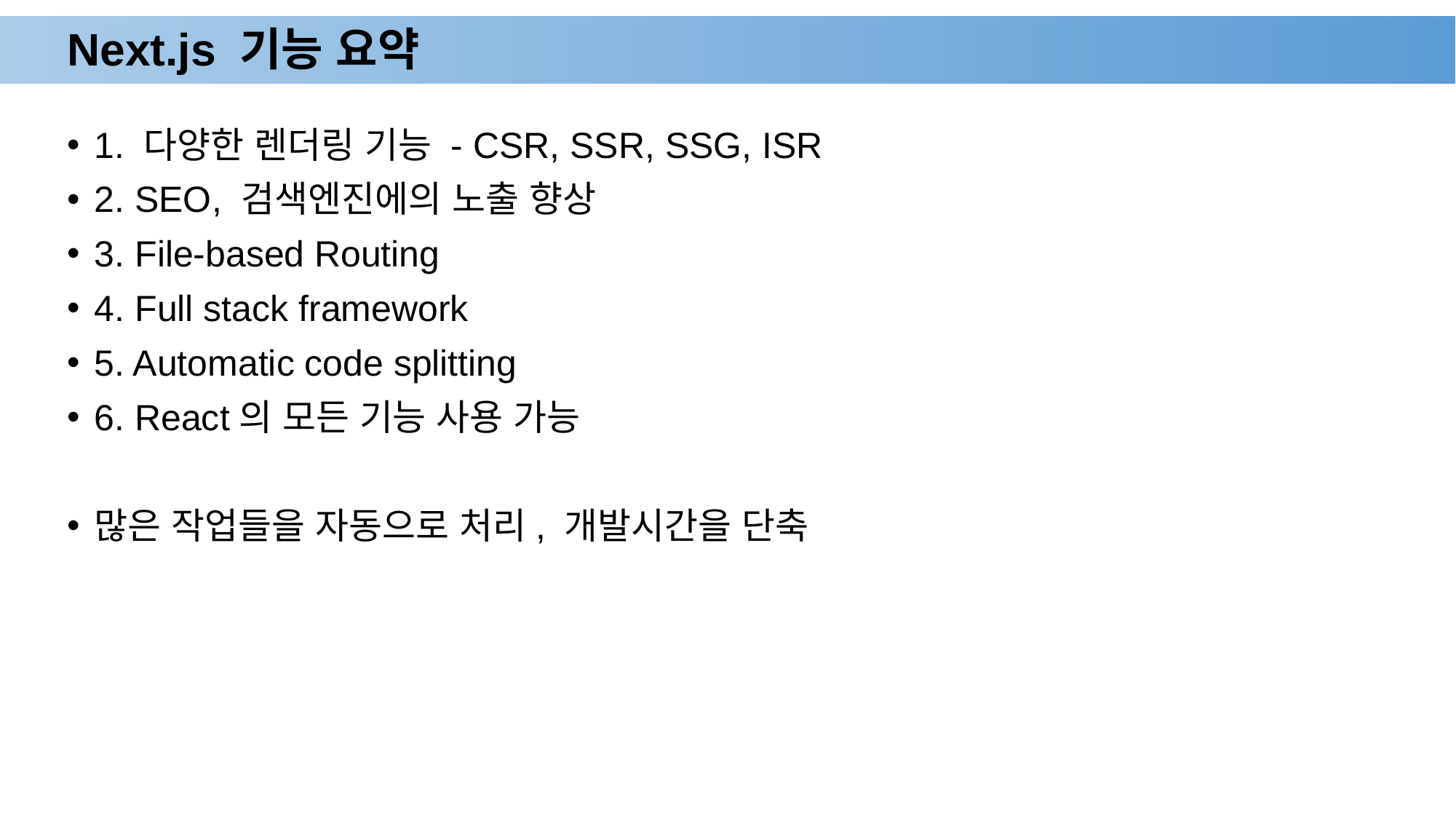

# Next.js 기능 요약
1. 다양한 렌더링 기능 - CSR, SSR, SSG, ISR
2. SEO, 검색엔진에의 노출 향상
3. File-based Routing
4. Full stack framework
5. Automatic code splitting
6. React의 모든 기능 사용 가능

많은 작업들을 자동으로 처리, 개발시간을 단축